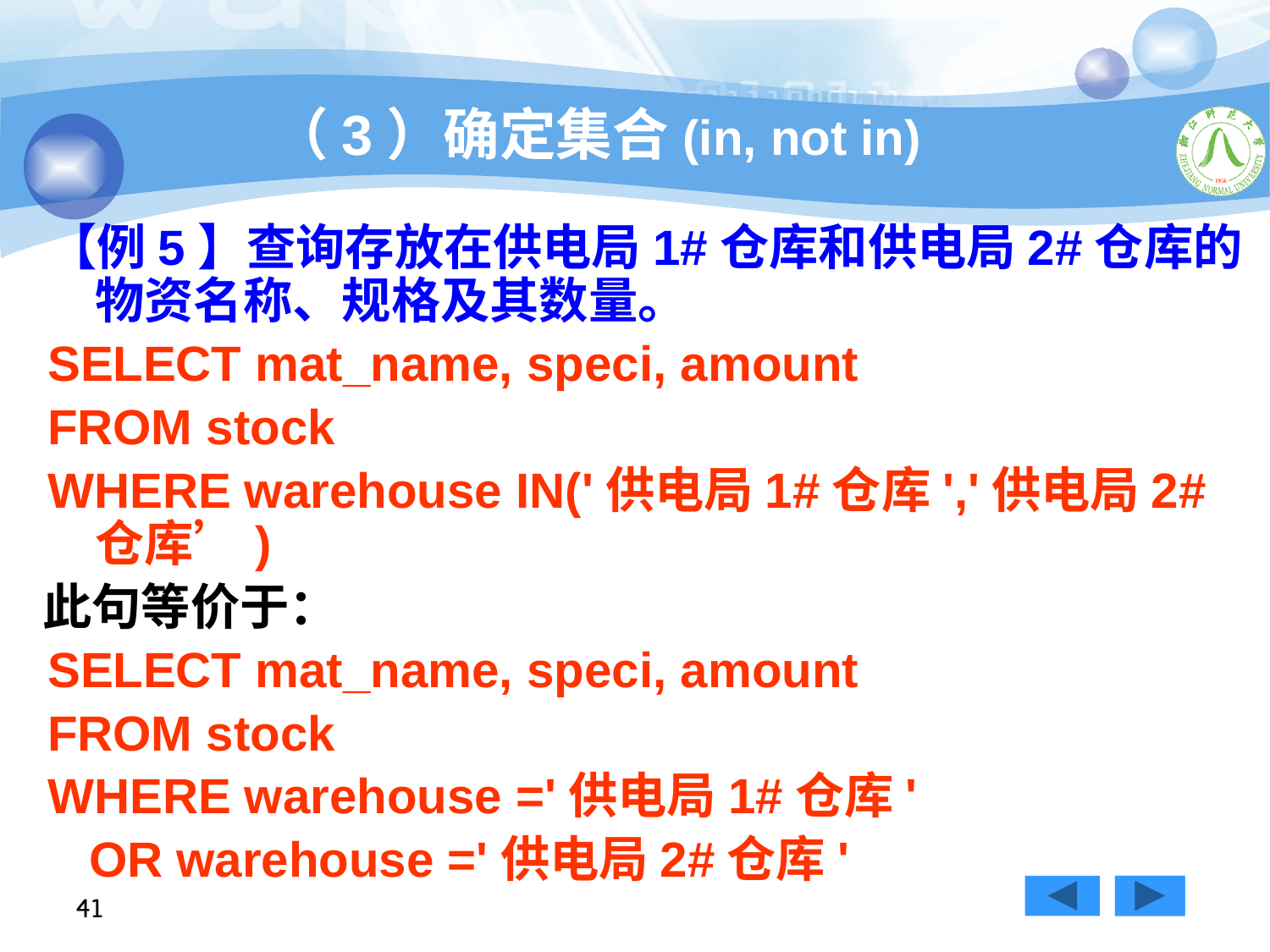

（3）确定集合(in, not in)
【例5】查询存放在供电局1#仓库和供电局2#仓库的物资名称、规格及其数量。
SELECT mat_name, speci, amount
FROM stock
WHERE warehouse IN('供电局1#仓库','供电局2#仓库’)

SELECT mat_name, speci, amount
FROM stock
WHERE warehouse ='供电局1#仓库'
   OR warehouse ='供电局2#仓库'
此句等价于：
41